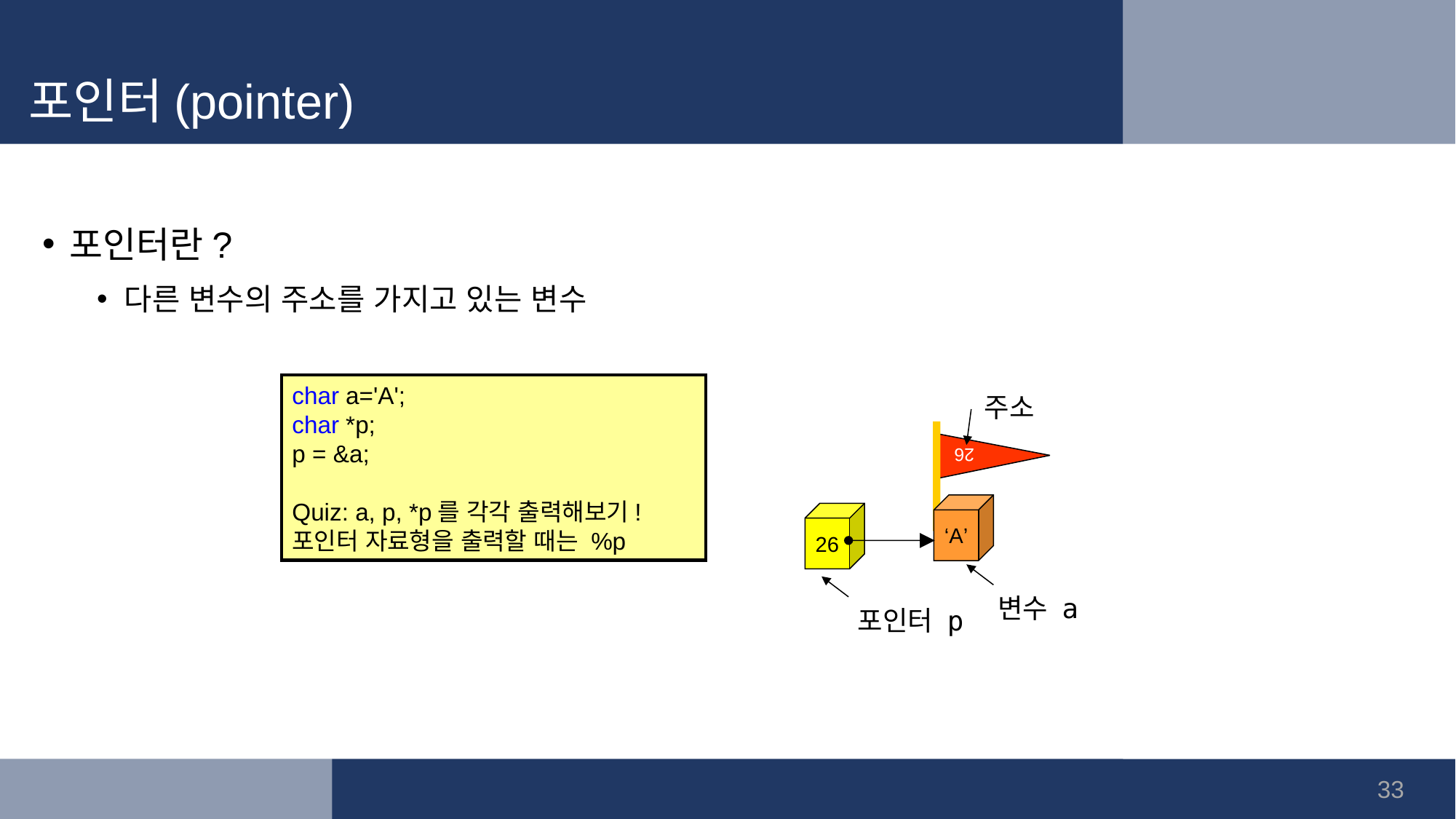

# 포인터(pointer)
포인터란?
다른 변수의 주소를 가지고 있는 변수
char a='A';
char *p;
p = &a;

Quiz: a, p, *p를 각각 출력해보기!
포인터 자료형을 출력할 때는 %p
주소

26

‘A’
26

변수 a
포인터 p
33